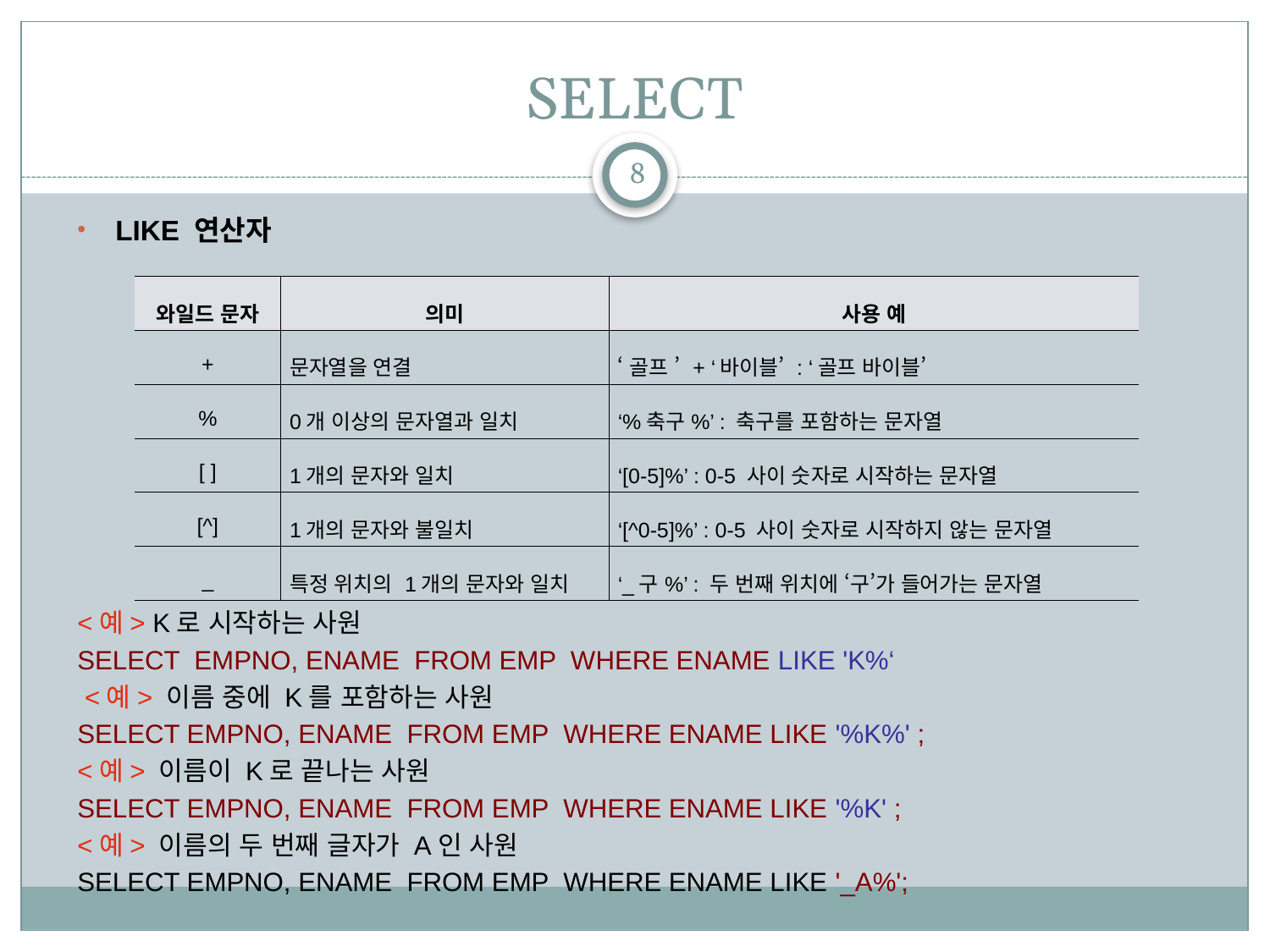

# SELECT
8
LIKE 연산자

<예> K로 시작하는 사원
SELECT  EMPNO, ENAME  FROM EMP  WHERE ENAME LIKE 'K%‘
 <예> 이름 중에 K를 포함하는 사원
SELECT EMPNO, ENAME  FROM EMP  WHERE ENAME LIKE '%K%' ;
<예> 이름이 K로 끝나는 사원
SELECT EMPNO, ENAME  FROM EMP  WHERE ENAME LIKE '%K' ;
<예> 이름의 두 번째 글자가 A인 사원
SELECT EMPNO, ENAME  FROM EMP  WHERE ENAME LIKE '_A%';

| 와일드 문자 | 의미 | 사용 예 |
| --- | --- | --- |
| + | 문자열을 연결 | ‘골프 ’ + ‘바이블’ : ‘골프 바이블’ |
| % | 0개 이상의 문자열과 일치 | ‘%축구%’ : 축구를 포함하는 문자열 |
| [ ] | 1개의 문자와 일치 | ‘[0-5]%’ : 0-5 사이 숫자로 시작하는 문자열 |
| [^] | 1개의 문자와 불일치 | ‘[^0-5]%’ : 0-5 사이 숫자로 시작하지 않는 문자열 |
| \_ | 특정 위치의 1개의 문자와 일치 | ‘\_구%’ : 두 번째 위치에 ‘구’가 들어가는 문자열 |